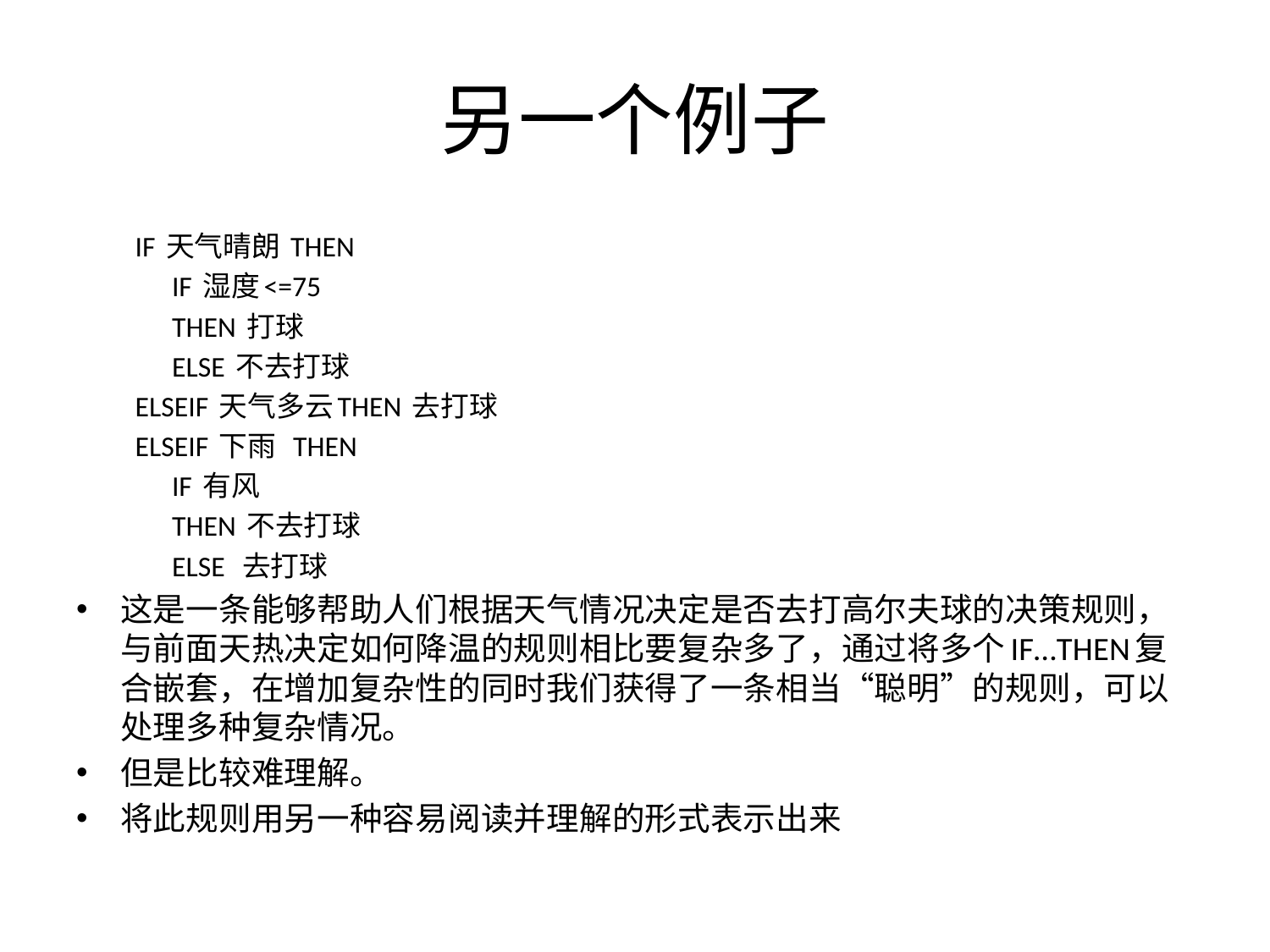

# 另一个例子
IF 天气晴朗 THEN
  	IF 湿度<=75
  	THEN 打球
	ELSE 不去打球
ELSEIF 天气多云THEN 去打球
ELSEIF 下雨  THEN
	IF 有风
	THEN 不去打球
	ELSE  去打球
这是一条能够帮助人们根据天气情况决定是否去打高尔夫球的决策规则，与前面天热决定如何降温的规则相比要复杂多了，通过将多个IF…THEN复合嵌套，在增加复杂性的同时我们获得了一条相当“聪明”的规则，可以处理多种复杂情况。
但是比较难理解。
将此规则用另一种容易阅读并理解的形式表示出来